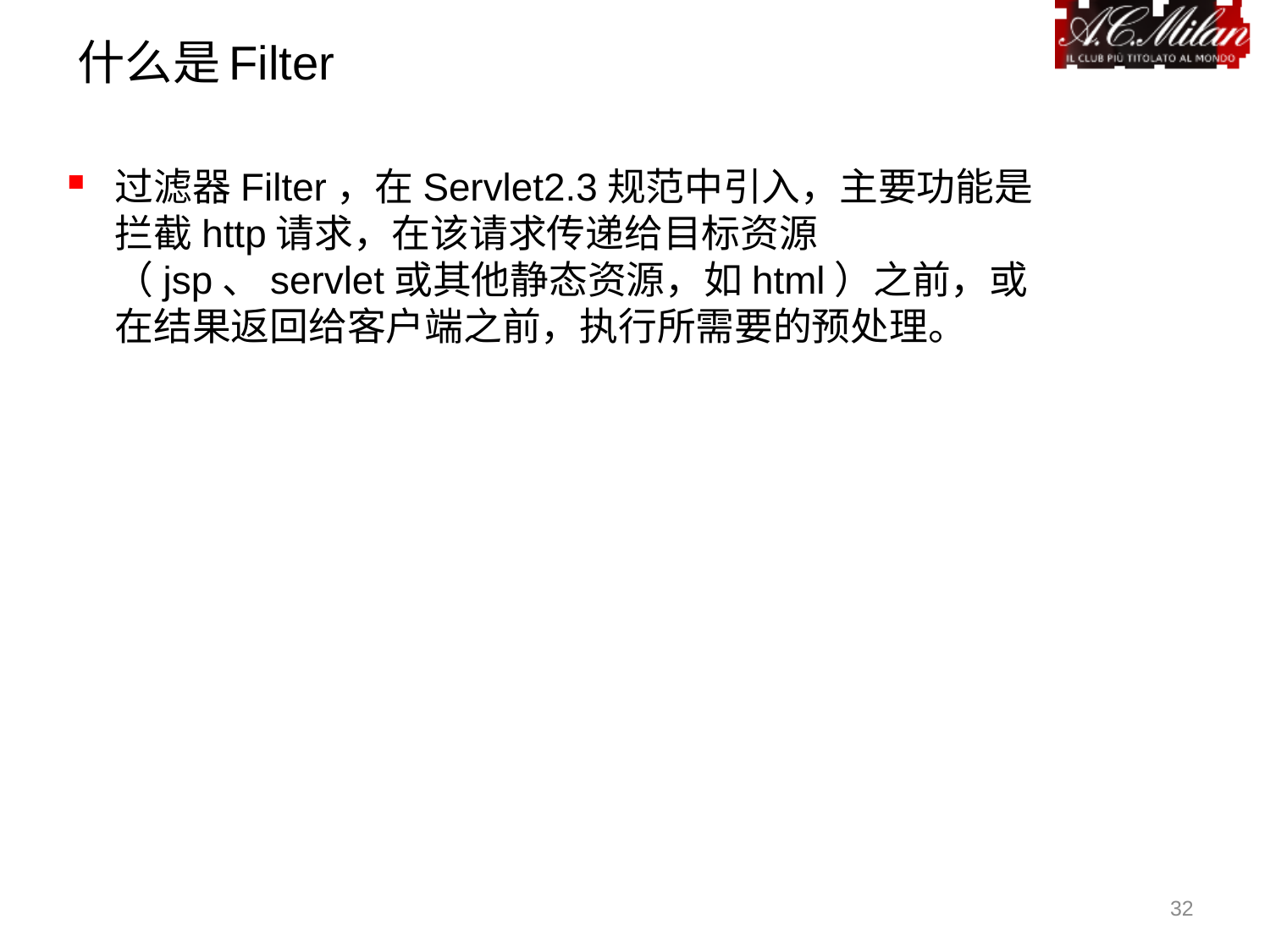

什么是Filter
过滤器Filter，在Servlet2.3规范中引入，主要功能是拦截http请求，在该请求传递给目标资源（jsp、servlet或其他静态资源，如html）之前，或在结果返回给客户端之前，执行所需要的预处理。
32